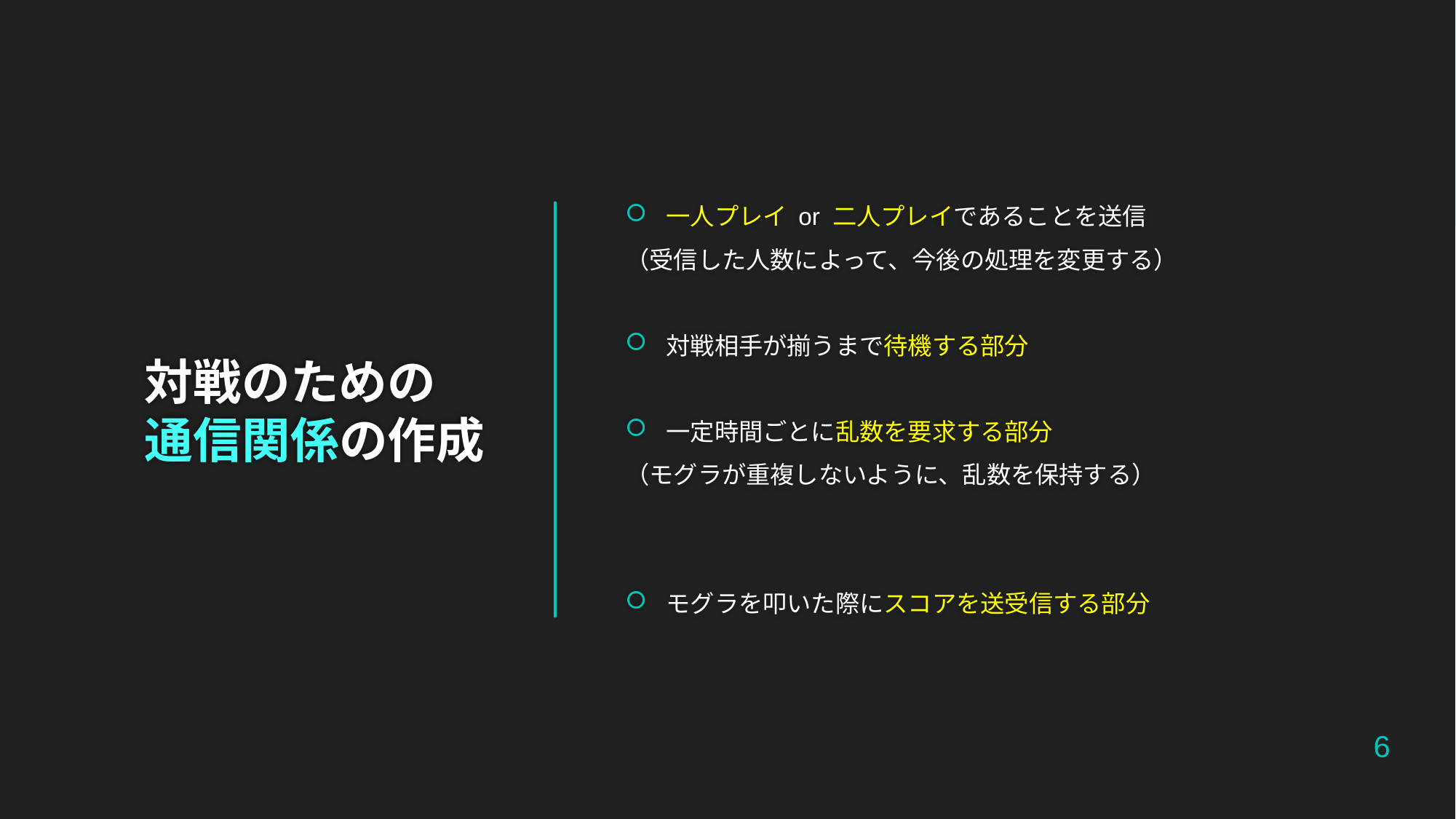

一人プレイ or 二人プレイであることを送信
（受信した人数によって、今後の処理を変更する）

対戦相手が揃うまで待機する部分

一定時間ごとに乱数を要求する部分
（モグラが重複しないように、乱数を保持する）

モグラを叩いた際にスコアを送受信する部分
# 対戦のための　通信関係の作成
6